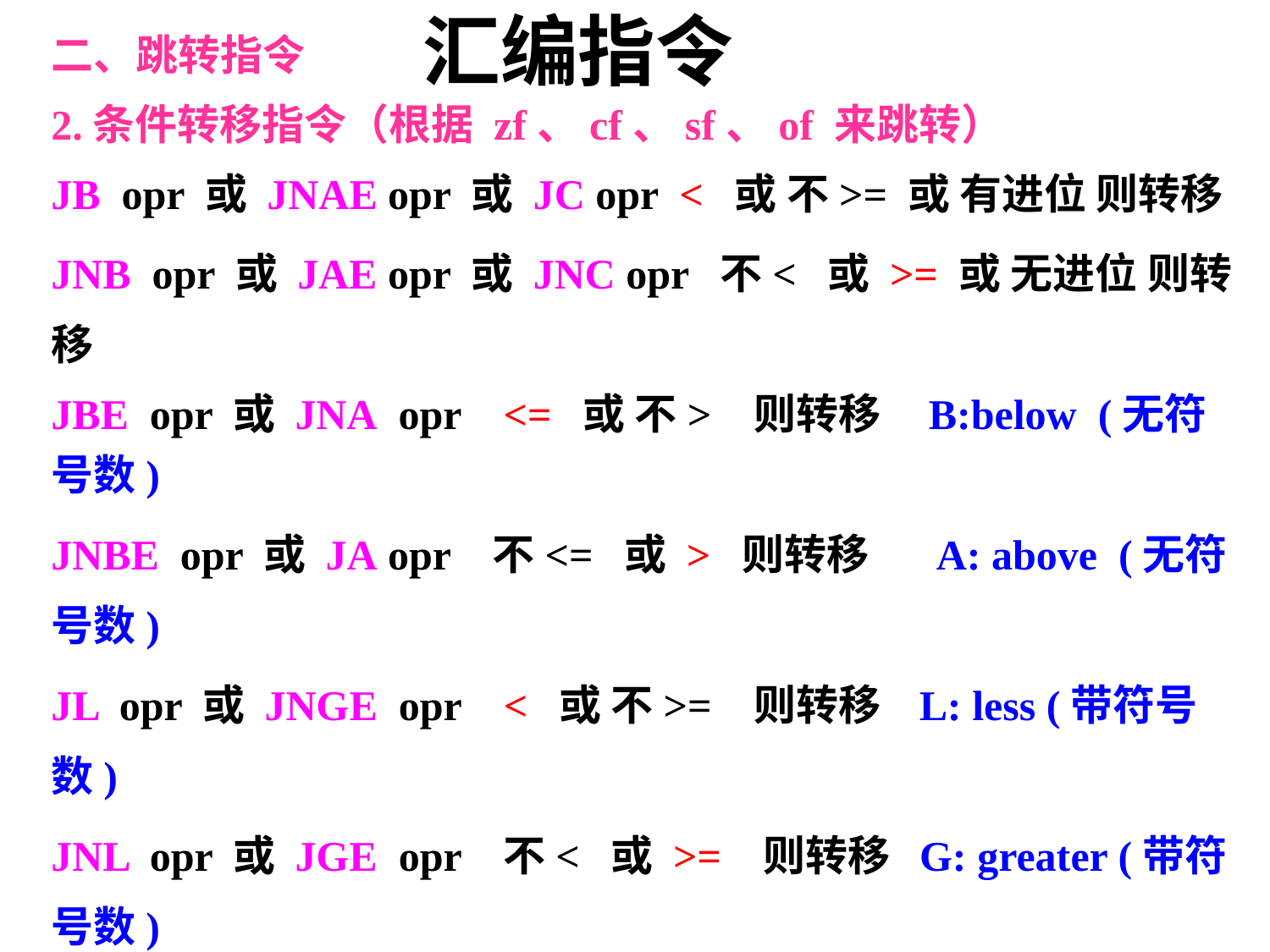

# 汇编指令
二、跳转指令
2.条件转移指令（根据 zf、cf、sf、of 来跳转）
JB  opr 或 JNAE opr 或 JC opr  <  或 不>= 或 有进位 则转移
JNB  opr 或 JAE opr 或 JNC opr  不<  或 >= 或 无进位 则转移
JBE  opr 或 JNA  opr    <=  或 不>   则转移    B:below  (无符号数)
JNBE  opr 或 JA opr   不<=  或 >  则转移      A: above  (无符号数)
JL  opr 或 JNGE  opr    <  或 不>=   则转移   L: less (带符号数)
JNL  opr 或 JGE  opr   不<  或 >=   则转移  G: greater (带符号数)
JLE  opr 或 JNG  opr    < = 或 不>   则转移
JNLE  opr 或 JG  opr   不<=  或 >   则转移
JCXZ  opr     (CX)=0 则转移
JCXNZ  opr     (CX)=0 则转移